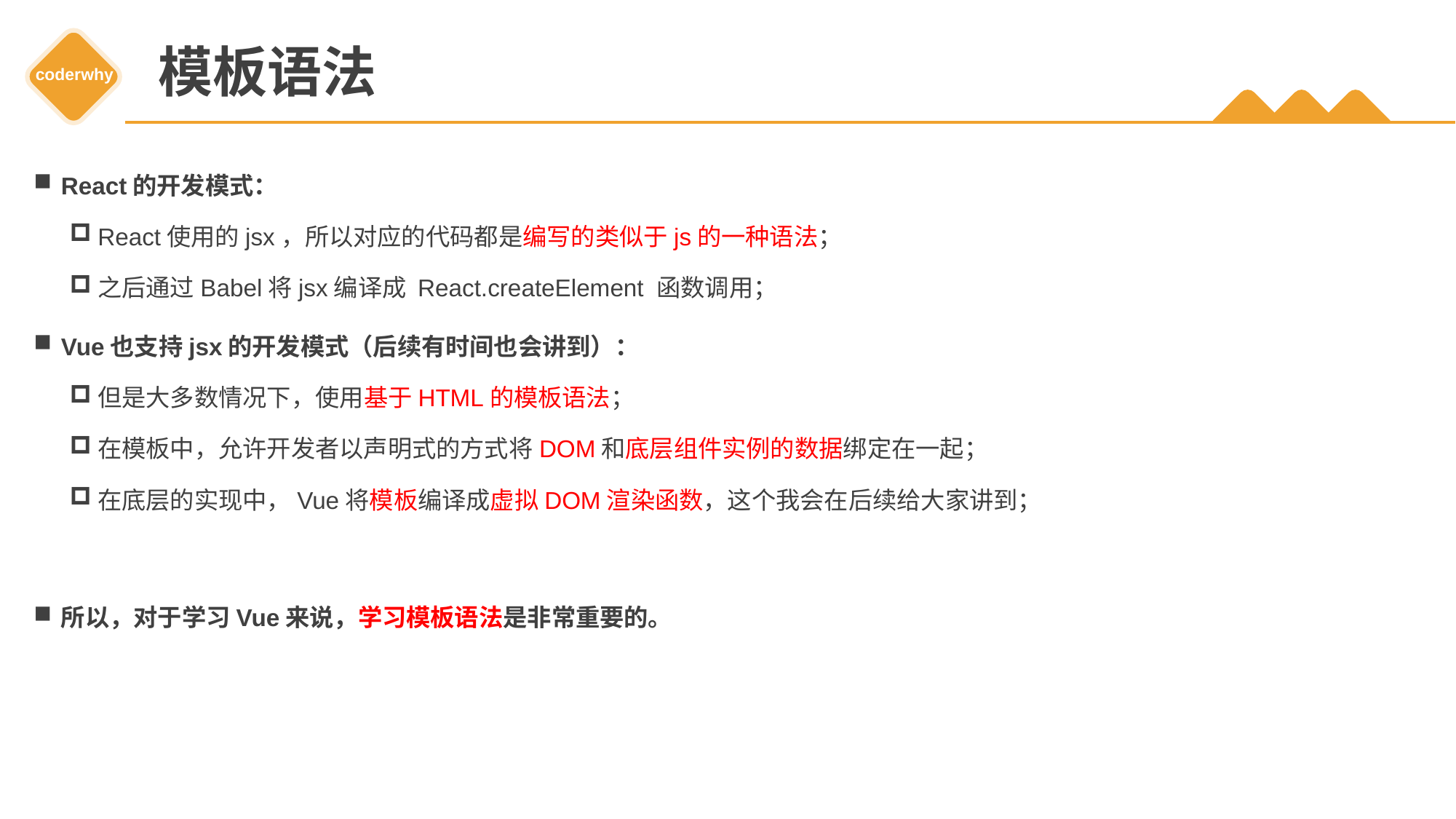

# 模板语法
React的开发模式：
React使用的jsx，所以对应的代码都是编写的类似于js的一种语法；
之后通过Babel将jsx编译成 React.createElement 函数调用；
Vue也支持jsx的开发模式（后续有时间也会讲到）：
但是大多数情况下，使用基于HTML的模板语法；
在模板中，允许开发者以声明式的方式将DOM和底层组件实例的数据绑定在一起；
在底层的实现中，Vue将模板编译成虚拟DOM渲染函数，这个我会在后续给大家讲到；

所以，对于学习Vue来说，学习模板语法是非常重要的。